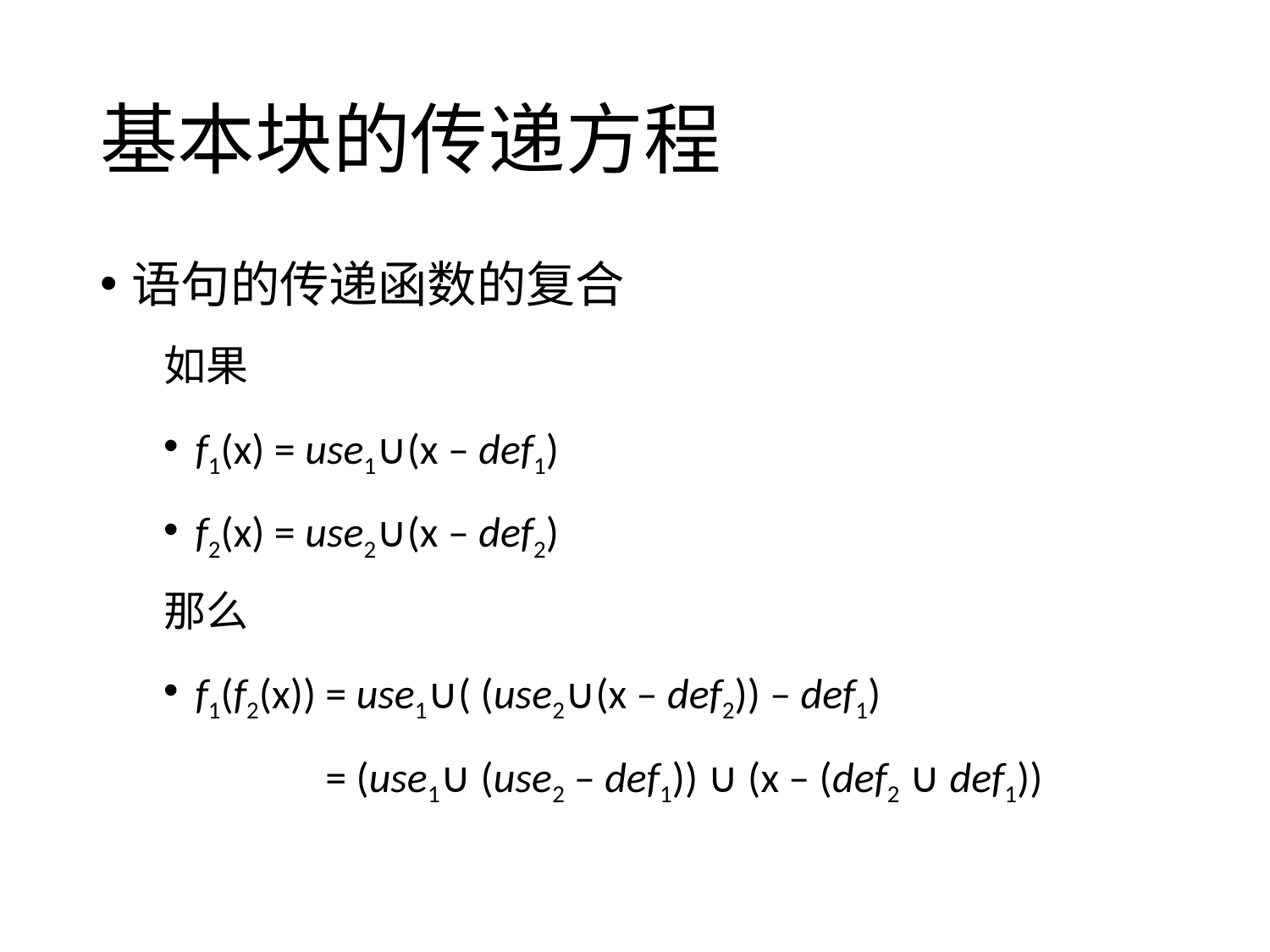

# 基本块的传递方程
语句的传递函数的复合
如果
f1(x) = use1∪(x – def1)
f2(x) = use2∪(x – def2)
那么
f1(f2(x)) = use1∪( (use2∪(x – def2)) – def1)
                 = (use1∪ (use2 – def1)) ∪ (x – (def2 ∪ def1))